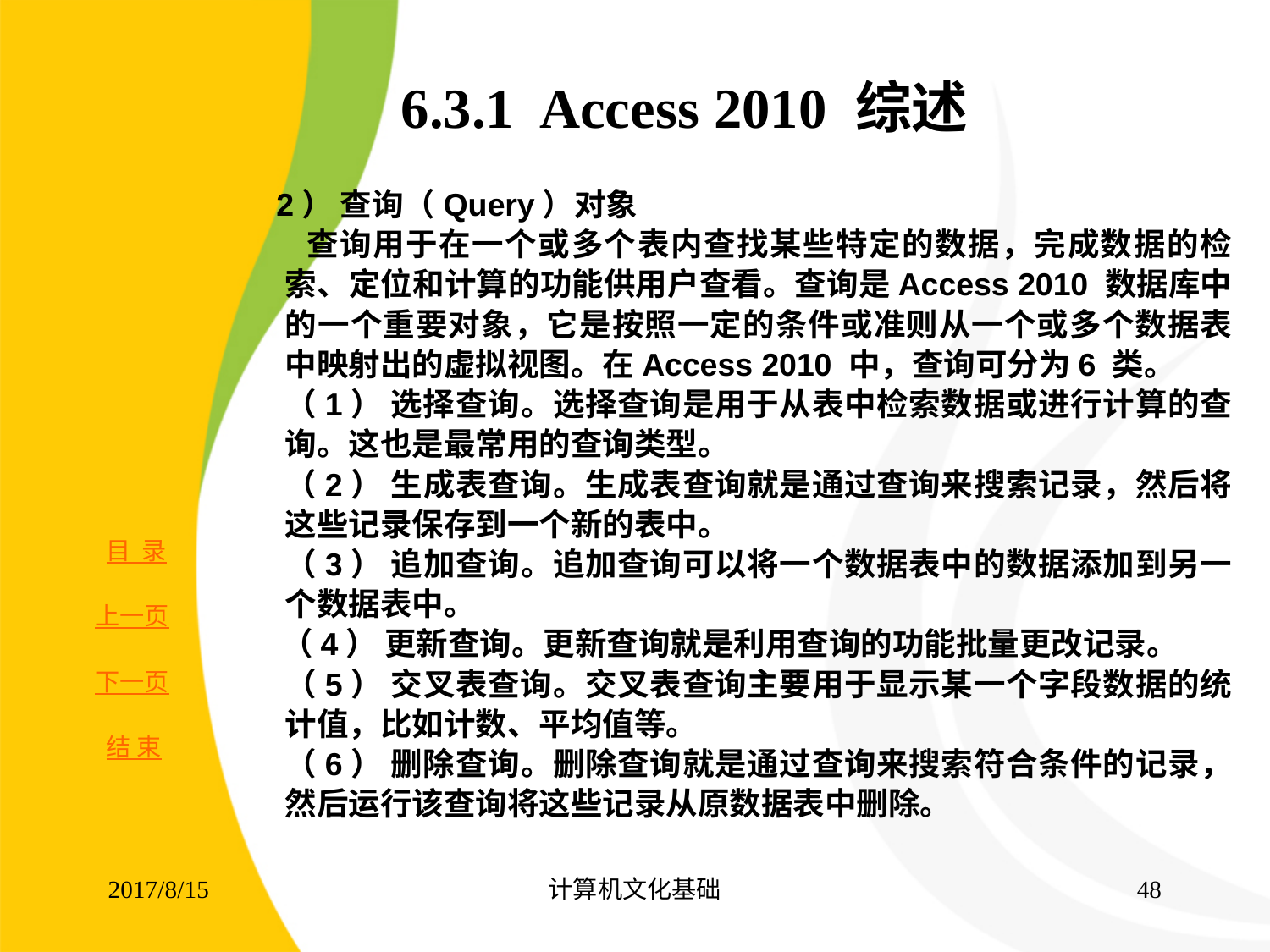

# 6.3.1  Access 2010 综述
      2） 查询（Query）对象
       查询用于在一个或多个表内查找某些特定的数据，完成数据的检索、定位和计算的功能供用户查看。查询是Access 2010 数据库中的一个重要对象，它是按照一定的条件或准则从一个或多个数据表中映射出的虚拟视图。在Access 2010 中，查询可分为6 类。
     （1） 选择查询。选择查询是用于从表中检索数据或进行计算的查询。这也是最常用的查询类型。
     （2） 生成表查询。生成表查询就是通过查询来搜索记录，然后将这些记录保存到一个新的表中。
     （3） 追加查询。追加查询可以将一个数据表中的数据添加到另一个数据表中。
     （4） 更新查询。更新查询就是利用查询的功能批量更改记录。
     （5） 交叉表查询。交叉表查询主要用于显示某一个字段数据的统计值，比如计数、平均值等。
     （6） 删除查询。删除查询就是通过查询来搜索符合条件的记录，然后运行该查询将这些记录从原数据表中删除。
2017/8/15
计算机文化基础
48